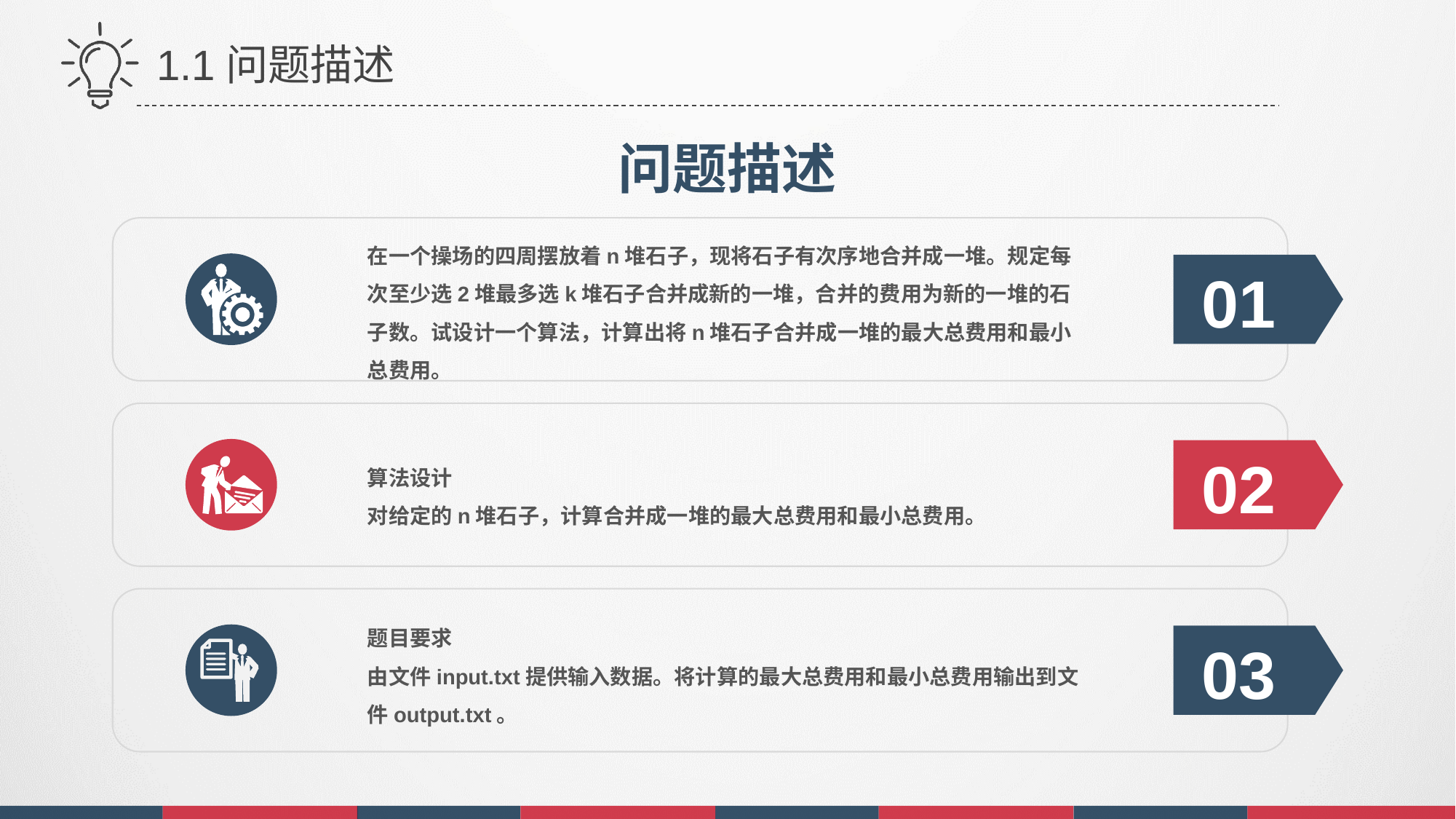

1.1问题描述
问题描述

在一个操场的四周摆放着n堆石子，现将石子有次序地合并成一堆。规定每次至少选2堆最多选k堆石子合并成新的一堆，合并的费用为新的一堆的石子数。试设计一个算法，计算出将n堆石子合并成一堆的最大总费用和最小总费用。

01

02
算法设计
对给定的n堆石子，计算合并成一堆的最大总费用和最小总费用。

题目要求
由文件input.txt提供输入数据。将计算的最大总费用和最小总费用输出到文件output.txt。

03